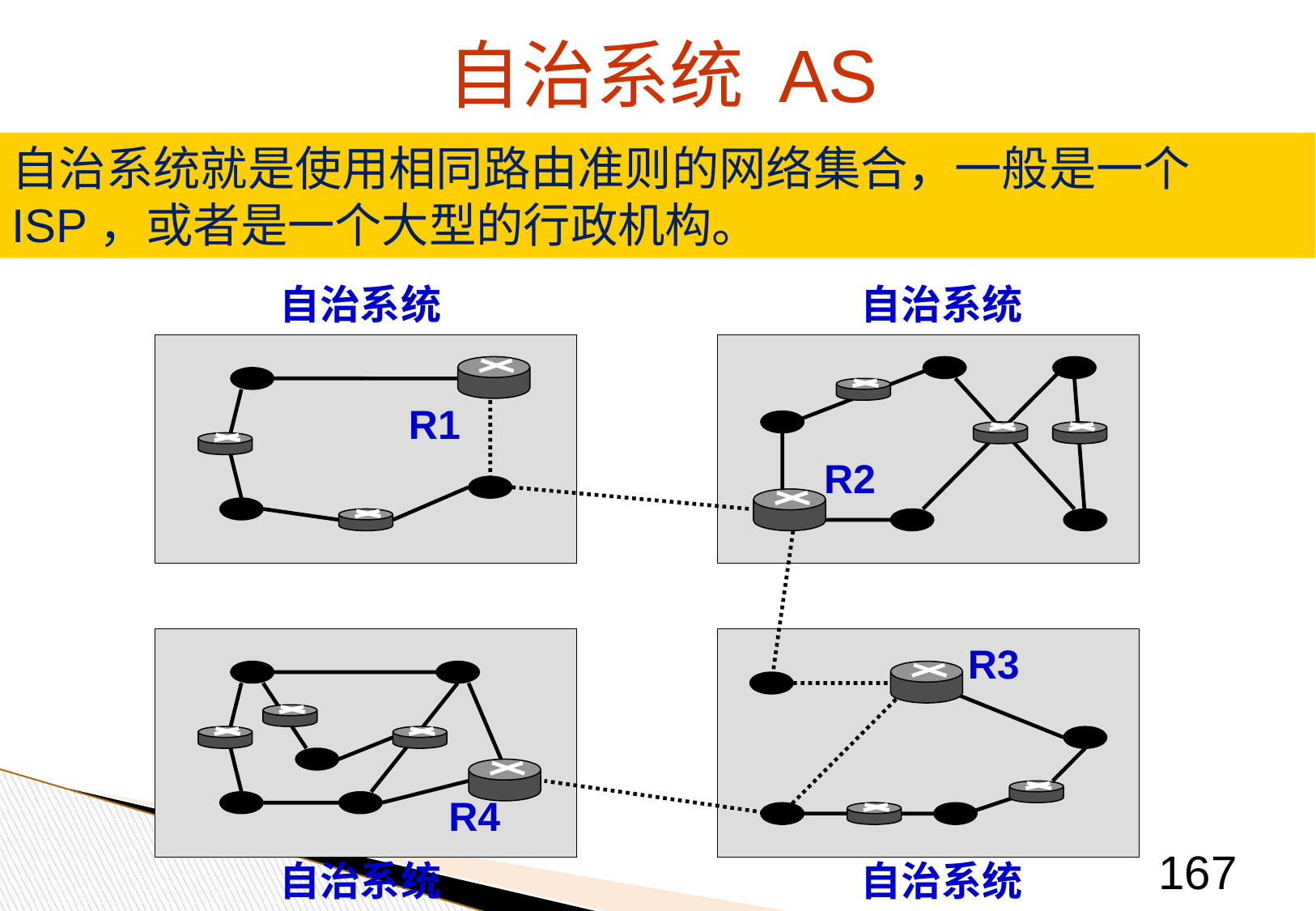

# 自治系统 AS
自治系统就是使用相同路由准则的网络集合，一般是一个ISP，或者是一个大型的行政机构。
自治系统

自治系统

R2

R1

R4

自治系统

R3

自治系统

R1
167